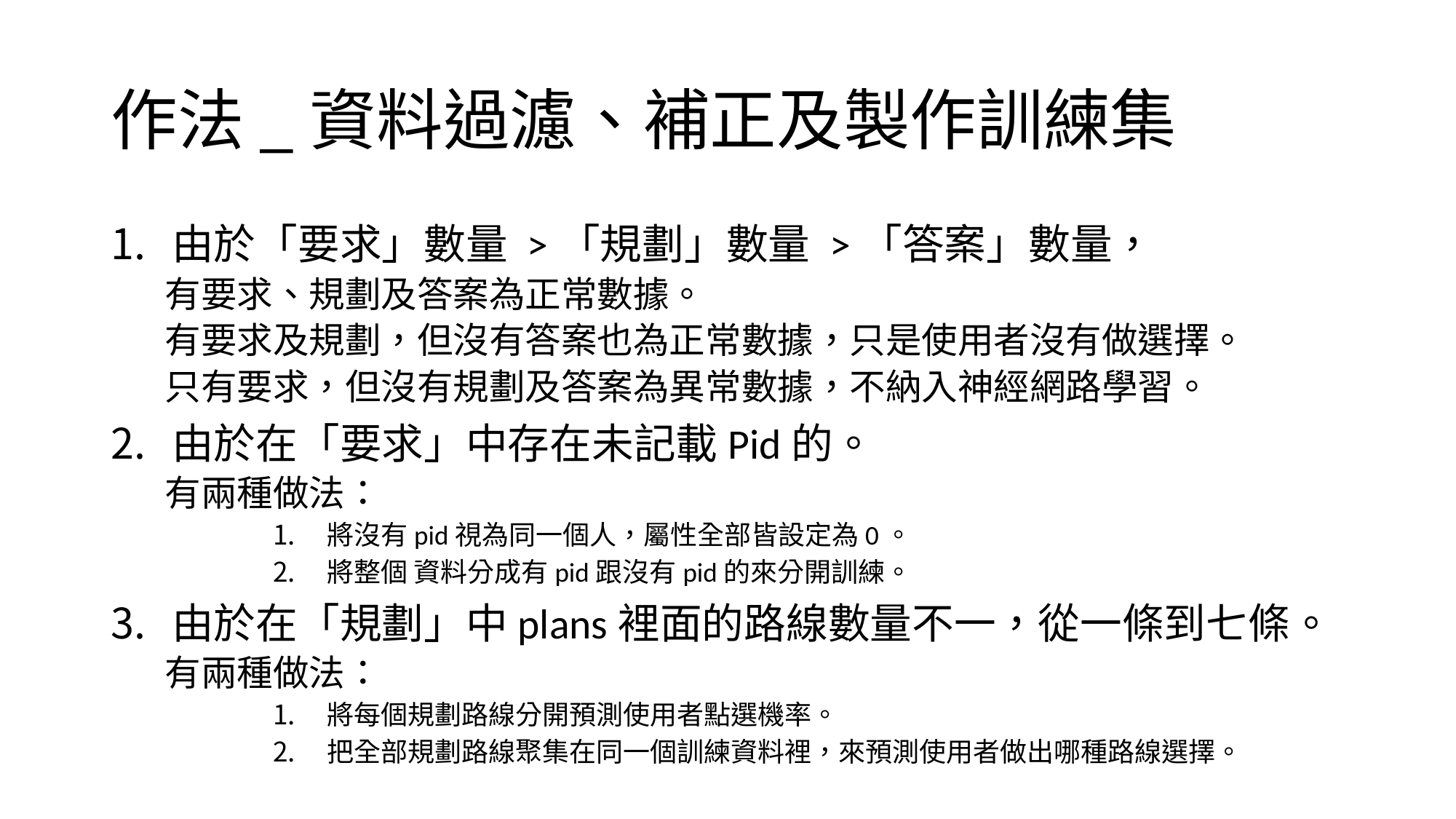

# 作法_資料過濾、補正及製作訓練集
由於「要求」數量 >「規劃」數量 >「答案」數量，
	有要求、規劃及答案為正常數據。
	有要求及規劃，但沒有答案也為正常數據，只是使用者沒有做選擇。
	只有要求，但沒有規劃及答案為異常數據，不納入神經網路學習。
由於在「要求」中存在未記載Pid的。
	有兩種做法：
將沒有pid視為同一個人，屬性全部皆設定為0。
將整個 資料分成有pid跟沒有pid的來分開訓練。
由於在「規劃」中plans裡面的路線數量不一，從一條到七條。
	有兩種做法：
將每個規劃路線分開預測使用者點選機率。
把全部規劃路線聚集在同一個訓練資料裡，來預測使用者做出哪種路線選擇。